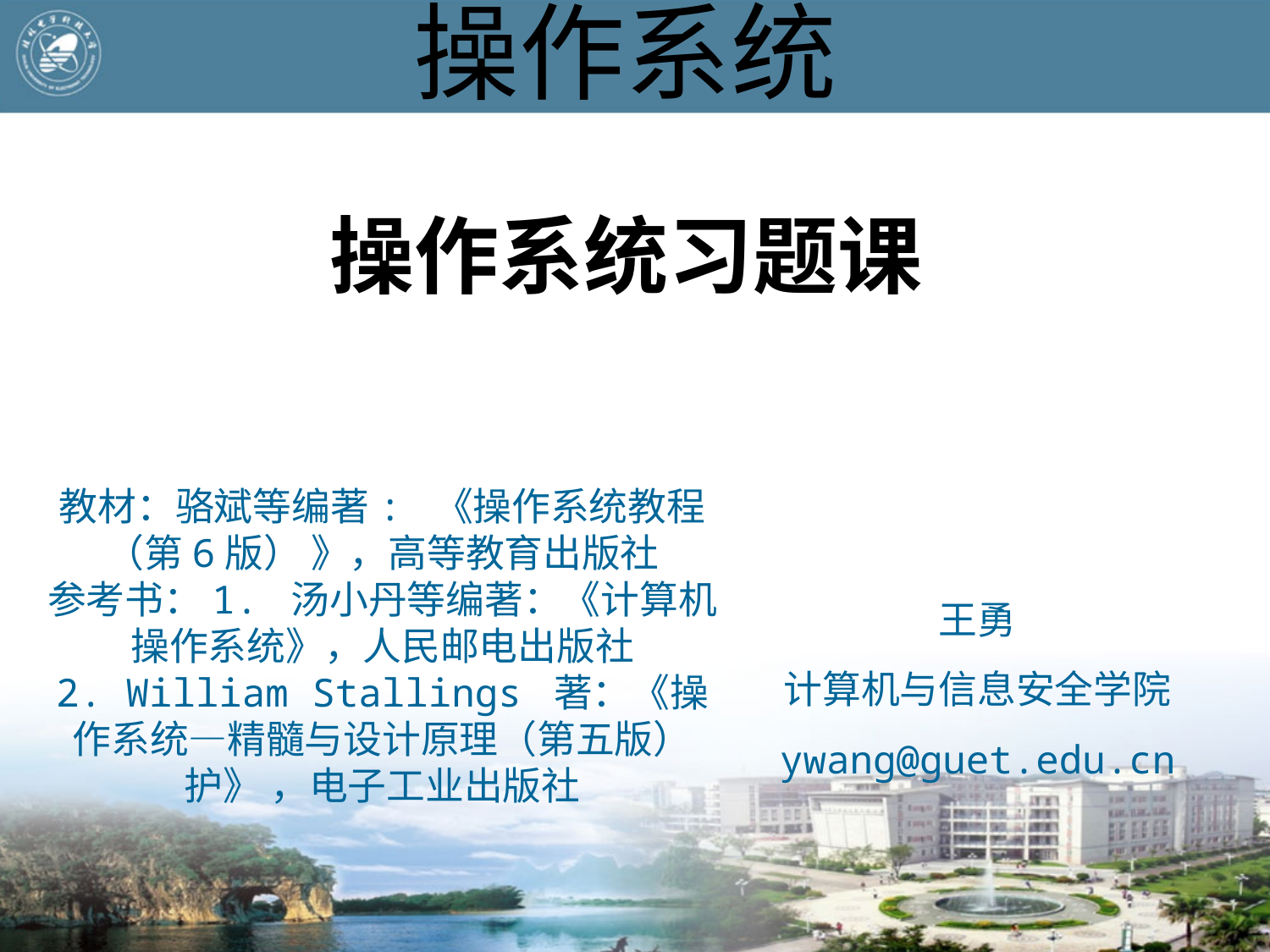

操作系统
操作系统习题课

教材：骆斌等编著: 《操作系统教程（第6版） 》，高等教育出版社
参考书：1. 汤小丹等编著：《计算机操作系统》，人民邮电出版社
2. William Stallings 著：《操作系统―精髓与设计原理（第五版）护》 ，电子工业出版社
王勇
计算机与信息安全学院
ywang@guet.edu.cn